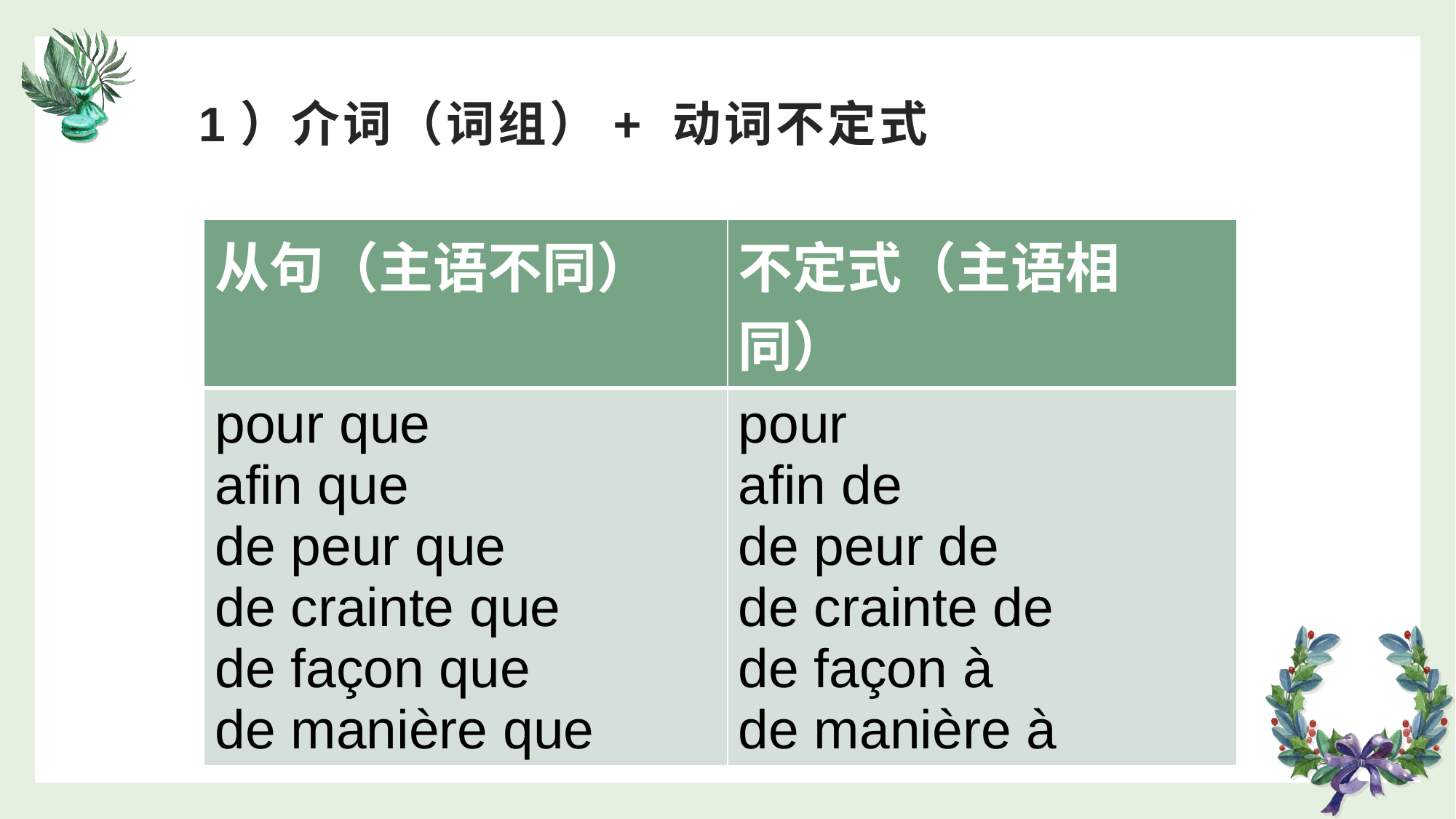

# 1）介词（词组）+ 动词不定式
| 从句（主语不同） | 不定式（主语相同） |
| --- | --- |
| pour que afin que de peur que de crainte que de façon que de manière que | pour afin de de peur de de crainte de de façon à de manière à |